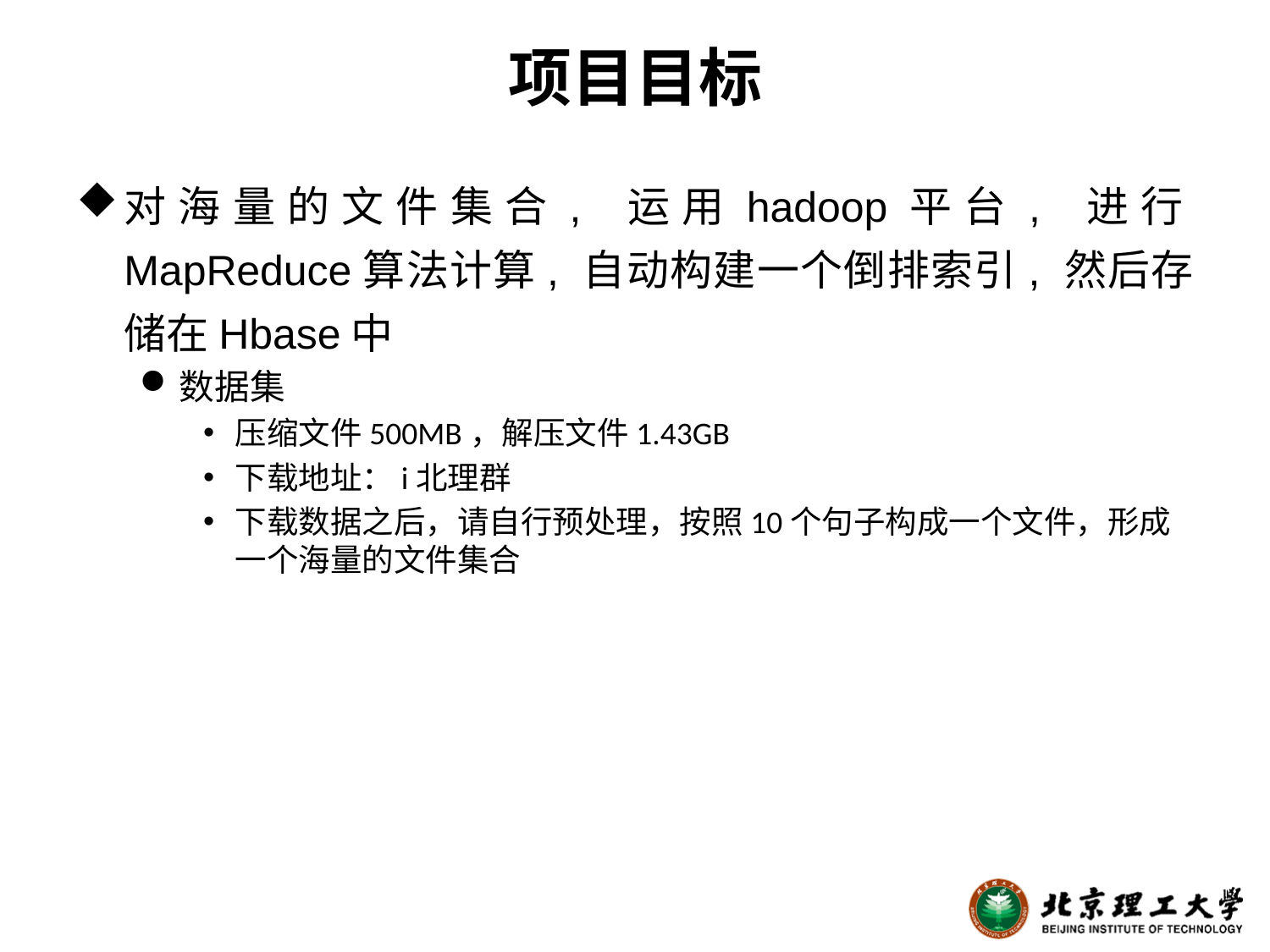

# 项目目标
对海量的文件集合, 运用hadoop平台, 进行MapReduce算法计算, 自动构建一个倒排索引, 然后存储在Hbase中
数据集
压缩文件500MB，解压文件1.43GB
下载地址：i北理群
下载数据之后，请自行预处理，按照10个句子构成一个文件，形成一个海量的文件集合